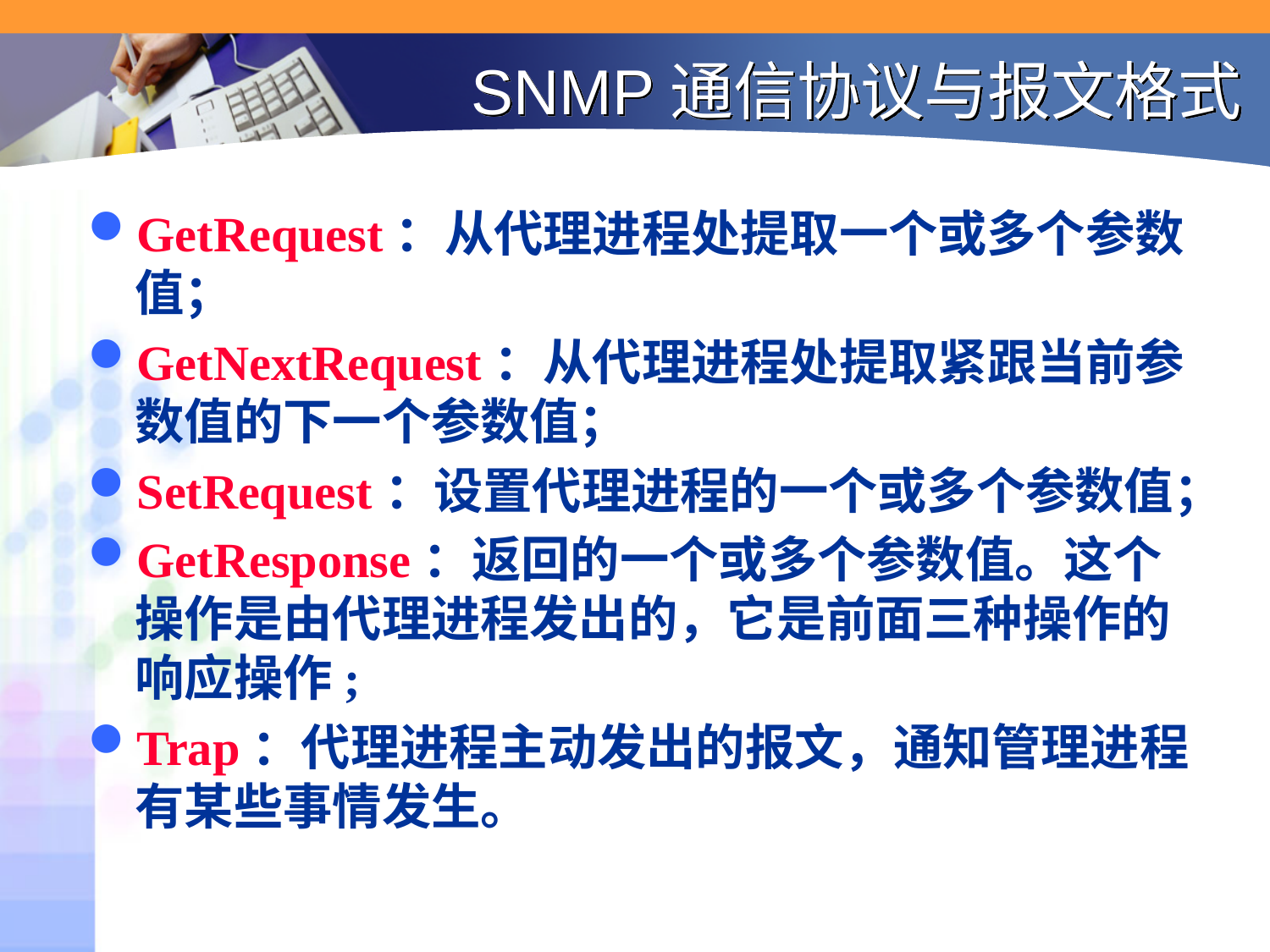

# SNMP通信协议与报文格式
GetRequest：从代理进程处提取一个或多个参数值；
GetNextRequest：从代理进程处提取紧跟当前参数值的下一个参数值；
SetRequest：设置代理进程的一个或多个参数值；
GetResponse：返回的一个或多个参数值。这个操作是由代理进程发出的，它是前面三种操作的响应操作;
Trap：代理进程主动发出的报文，通知管理进程有某些事情发生。